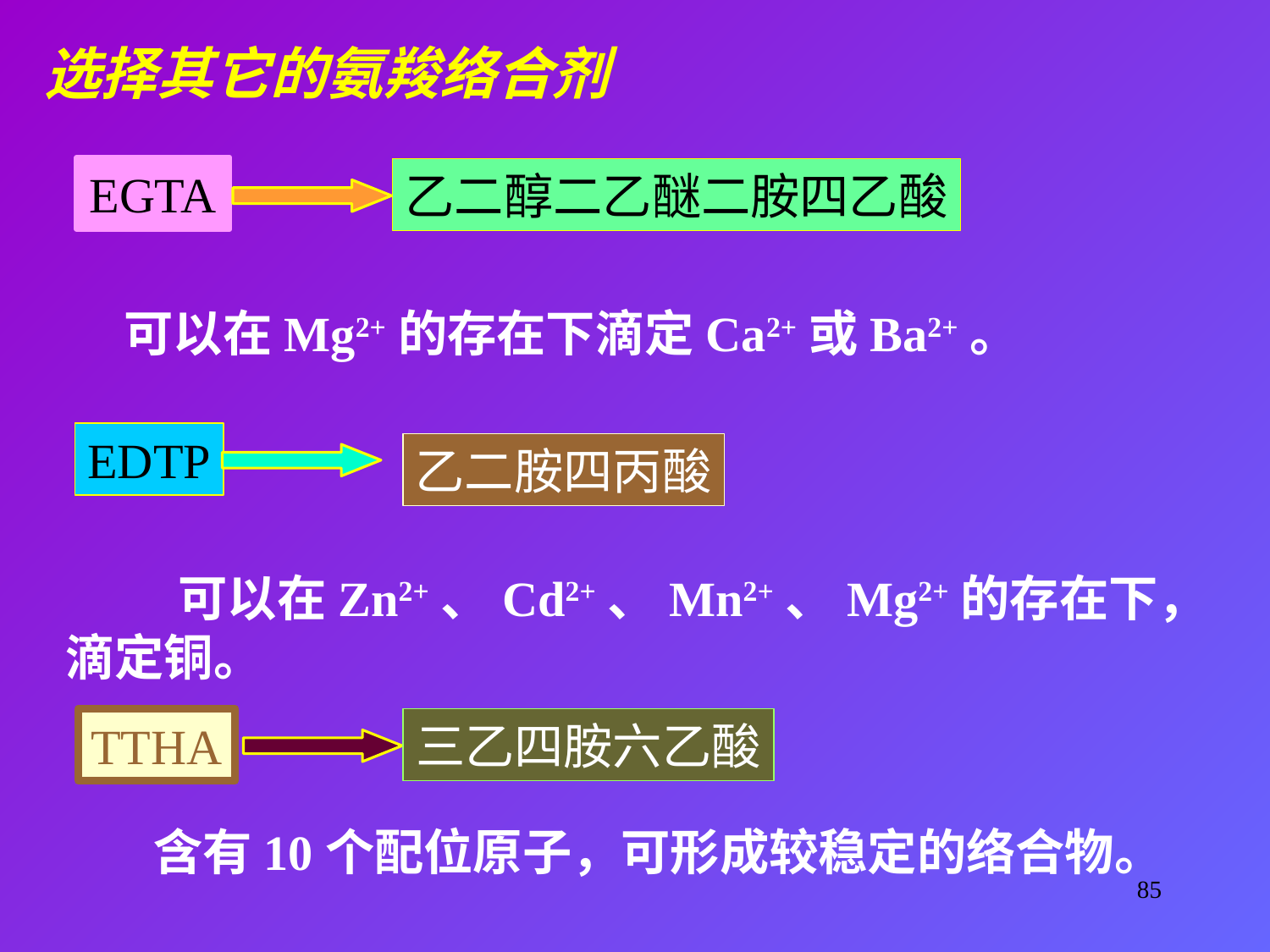

选择其它的氨羧络合剂
EGTA
乙二醇二乙醚二胺四乙酸

可以在Mg2+的存在下滴定Ca2+或Ba2+。
EDTP
乙二胺四丙酸

         可以在Zn2+、Cd2+、Mn2+、Mg2+的存在下，滴定铜。
TTHA
三乙四胺六乙酸

含有10个配位原子，可形成较稳定的络合物。
85